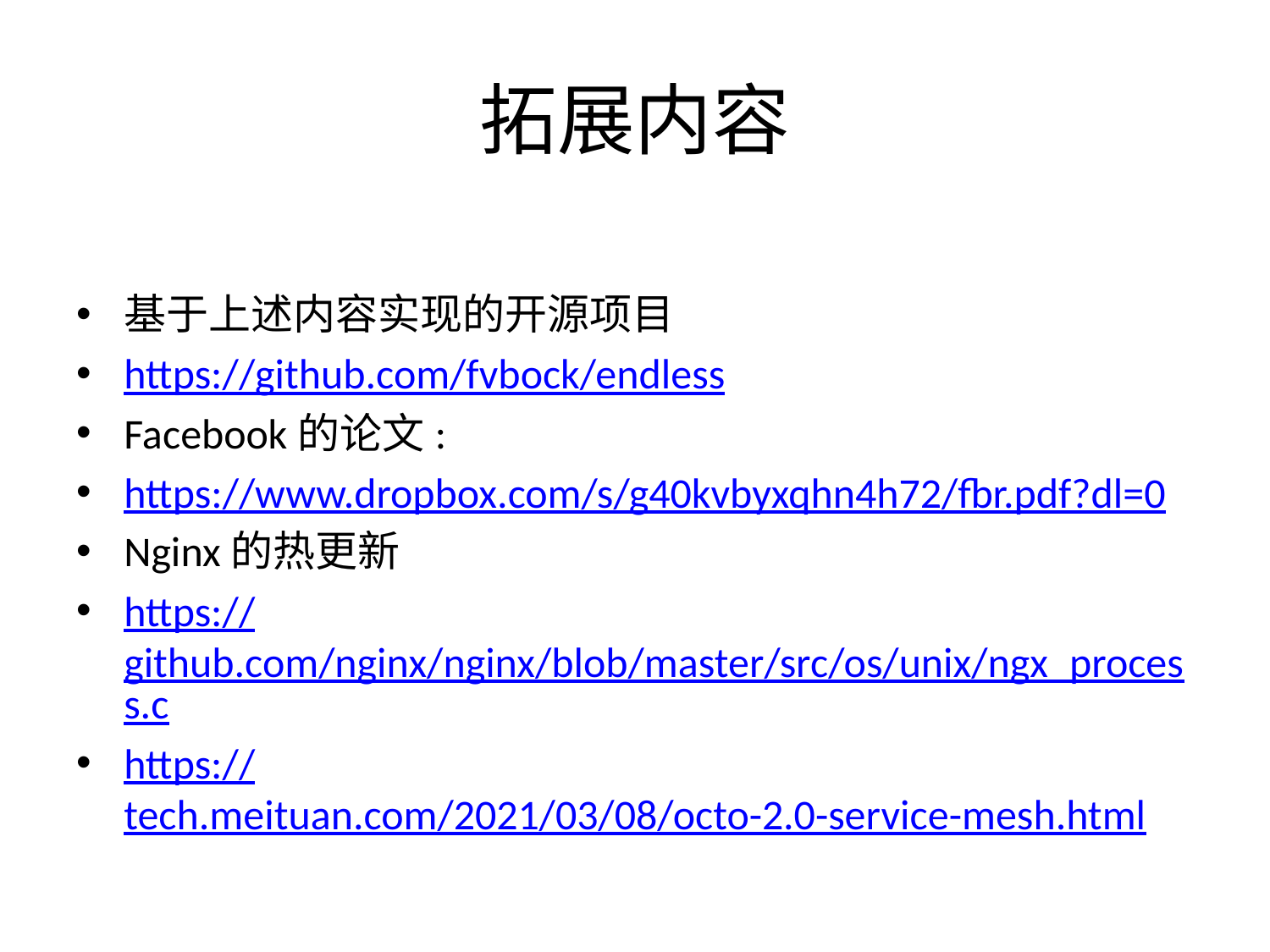

# 拓展内容

基于上述内容实现的开源项目
https://github.com/fvbock/endless
Facebook的论文:
https://www.dropbox.com/s/g40kvbyxqhn4h72/fbr.pdf?dl=0
Nginx的热更新
https://github.com/nginx/nginx/blob/master/src/os/unix/ngx_process.c
https://tech.meituan.com/2021/03/08/octo-2.0-service-mesh.html